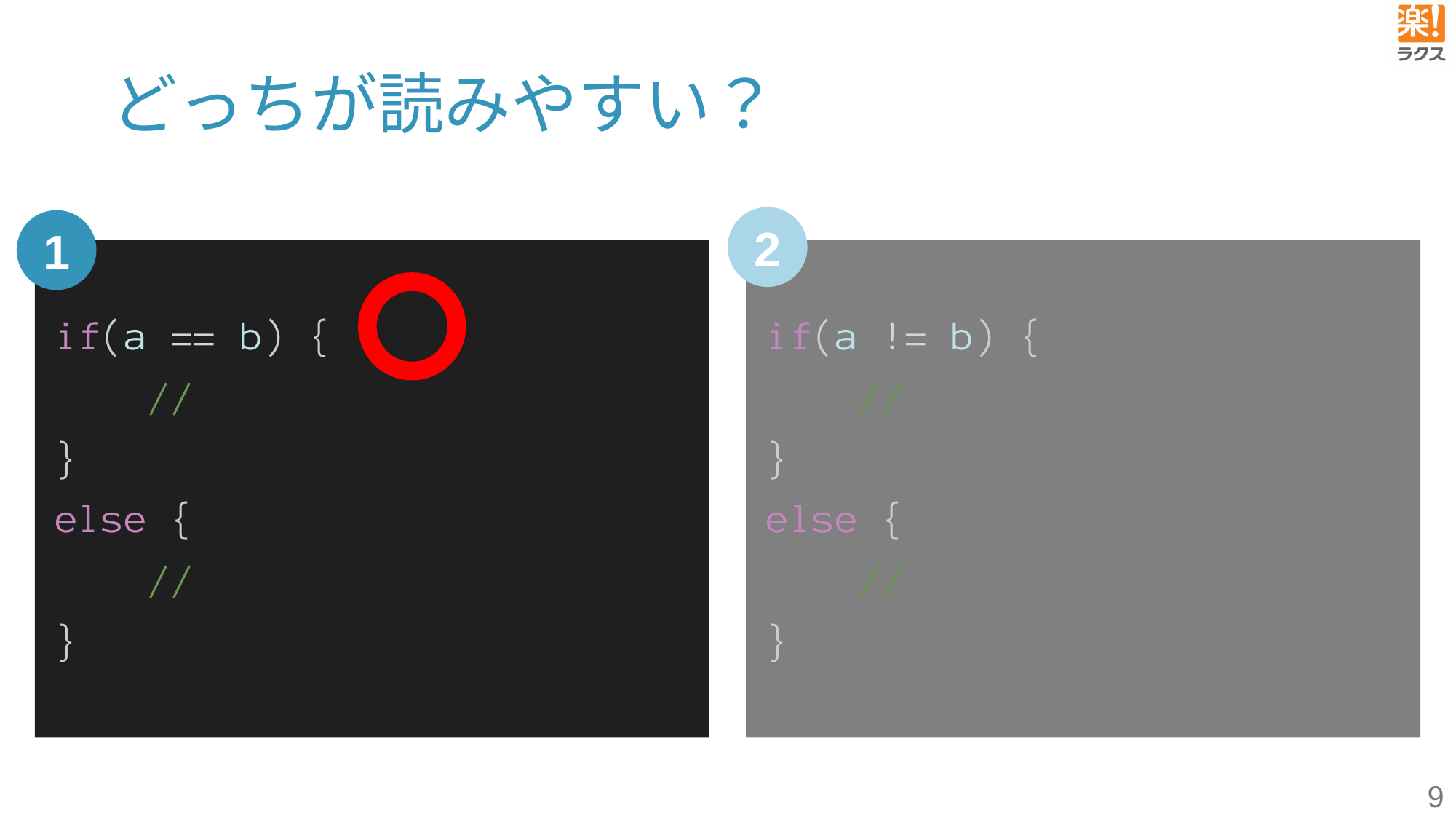

# どっちが読みやすい？
2
1
if(a == b) {
    //
}
else {
    //
}
if(a != b) {
    //
}
else {
    //
}

9